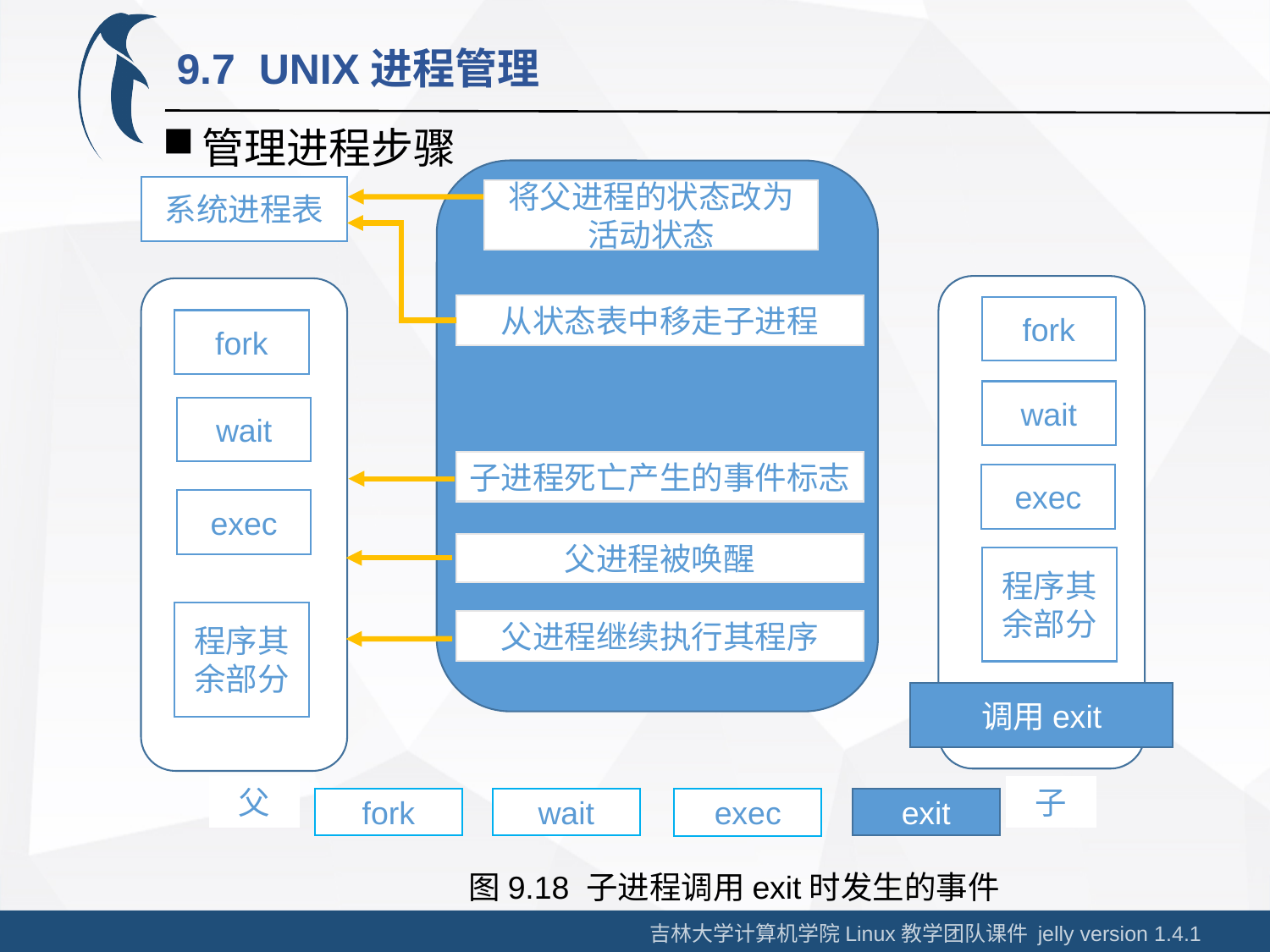

9.7  UNIX进程管理
管理进程步骤

系统进程表
将父进程的状态改为活动状态

从状态表中移走子进程
fork
fork
wait
wait
子进程死亡产生的事件标志
exec
exec
父进程被唤醒
程序其余部分
程序其余部分
父进程继续执行其程序
调用exit
父
子
fork
exit
wait
exec
图9.18 子进程调用exit时发生的事件